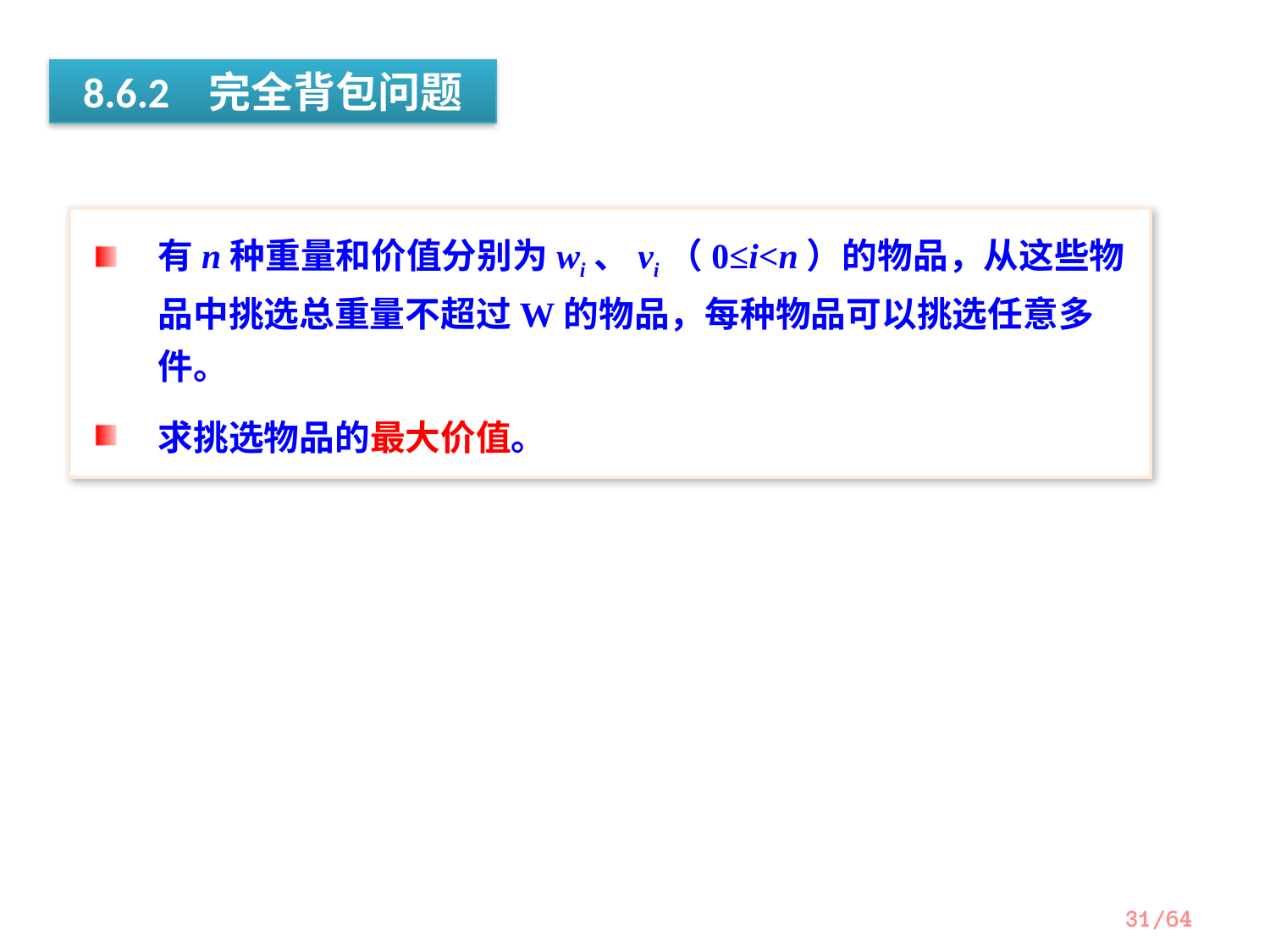

8.6.2   完全背包问题
有n种重量和价值分别为wi、vi（0≤i<n）的物品，从这些物品中挑选总重量不超过W的物品，每种物品可以挑选任意多件。
求挑选物品的最大价值。
31/64